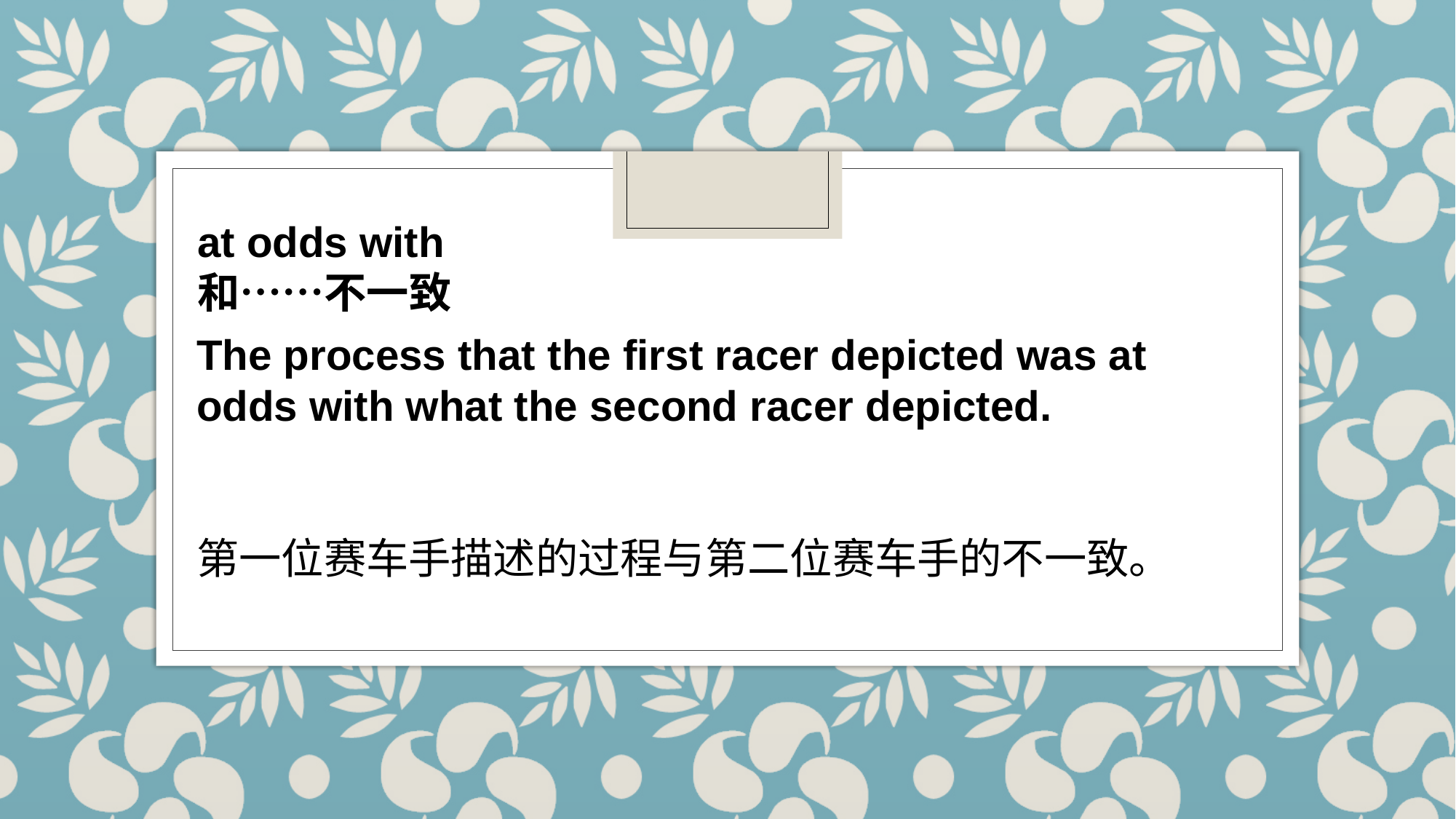

at odds with
和……不一致
The process that the first racer depicted was at odds with what the second racer depicted.

第一位赛车手描述的过程与第二位赛车手的不一致。